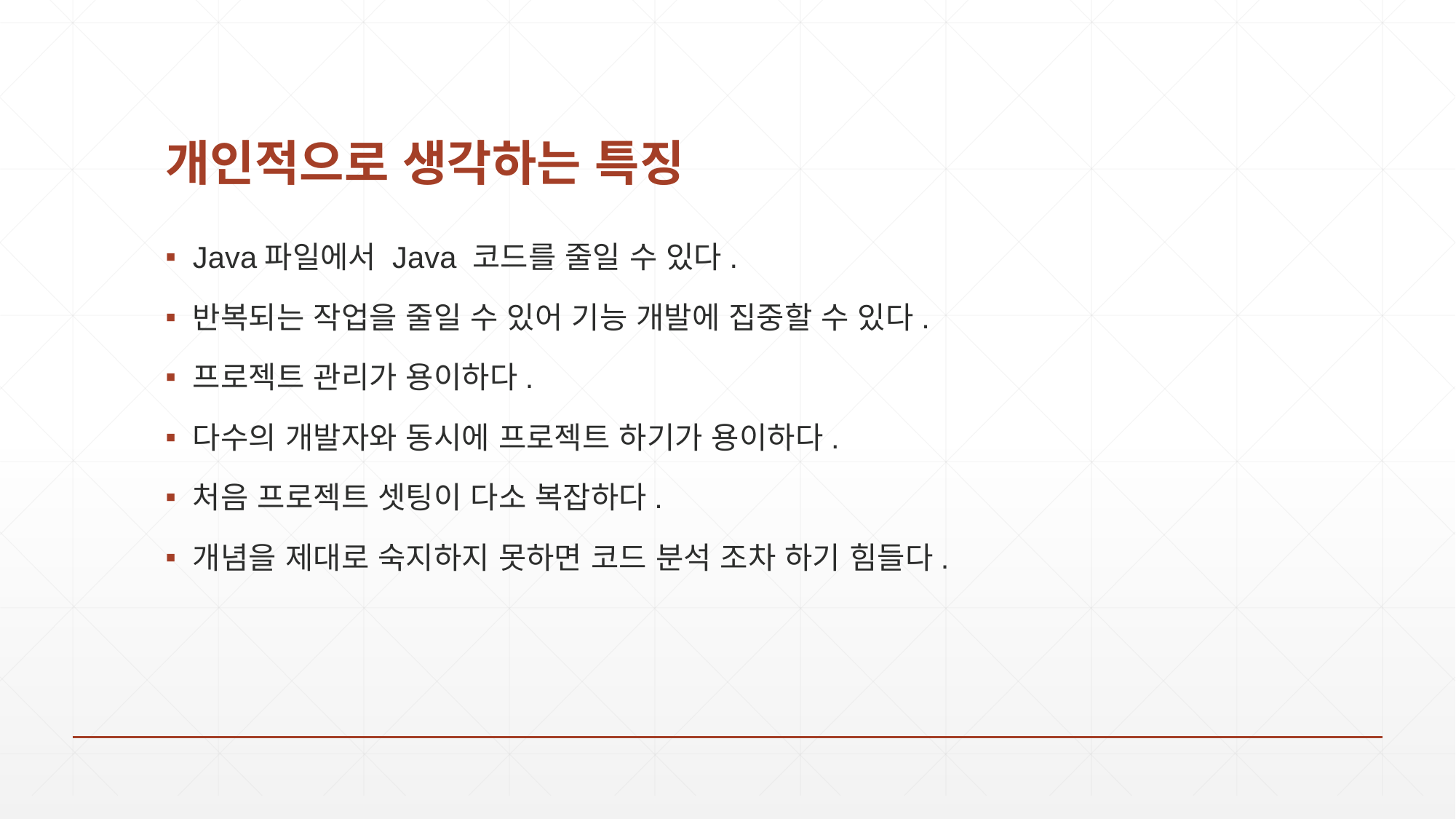

# 개인적으로 생각하는 특징
Java파일에서 Java 코드를 줄일 수 있다.
반복되는 작업을 줄일 수 있어 기능 개발에 집중할 수 있다.
프로젝트 관리가 용이하다.
다수의 개발자와 동시에 프로젝트 하기가 용이하다.
처음 프로젝트 셋팅이 다소 복잡하다.
개념을 제대로 숙지하지 못하면 코드 분석 조차 하기 힘들다.